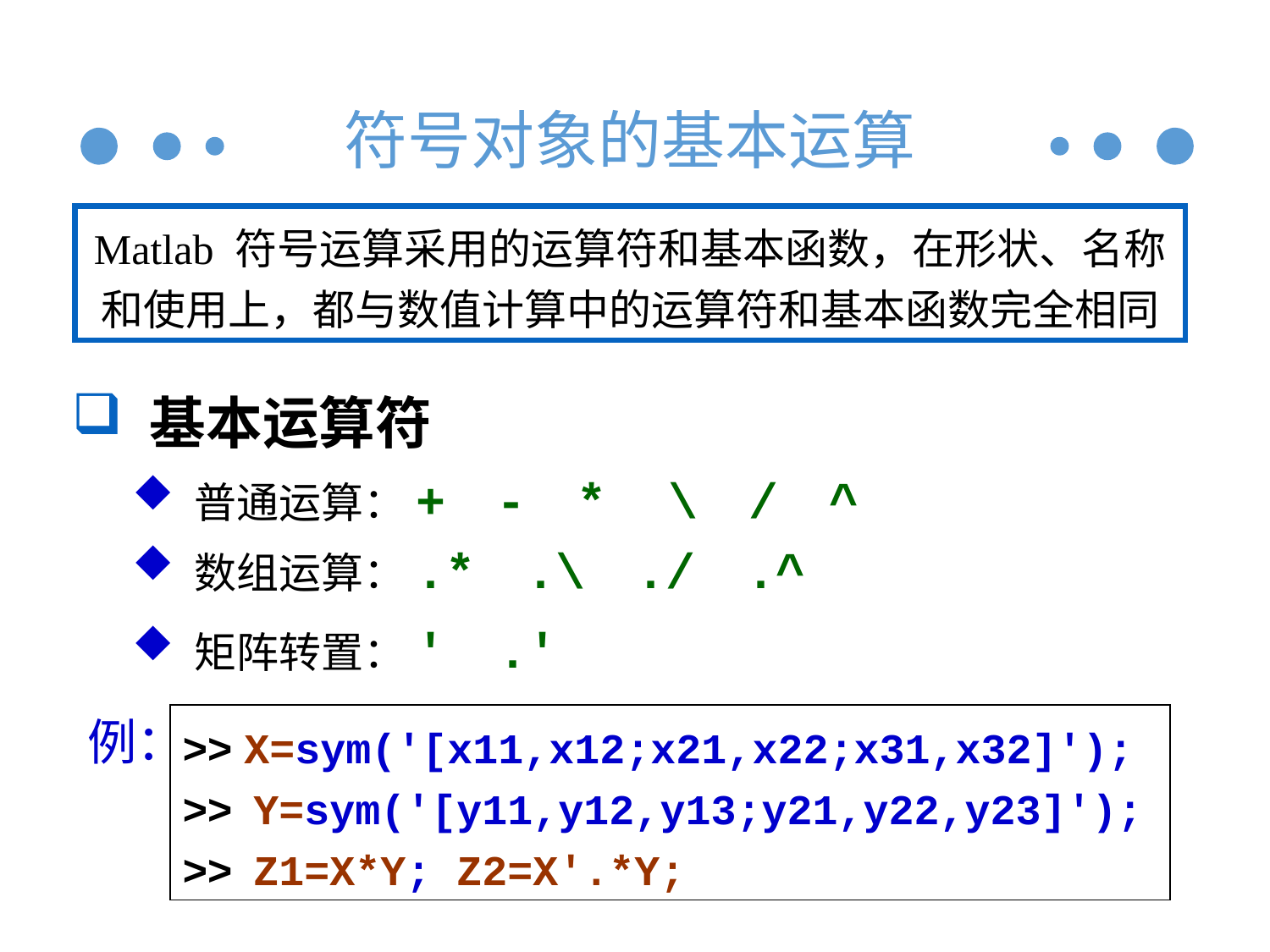

# 符号对象的基本运算
Matlab 符号运算采用的运算符和基本函数，在形状、名称和使用上，都与数值计算中的运算符和基本函数完全相同
 基本运算符
 普通运算：+   -   *    \   /   ^
 数组运算：.*   .\   ./   .^
 矩阵转置：'     .'
例：
>> X=sym('[x11,x12;x21,x22;x31,x32]');
>>  Y=sym('[y11,y12,y13;y21,y22,y23]');
>>  Z1=X*Y; Z2=X'.*Y;
9